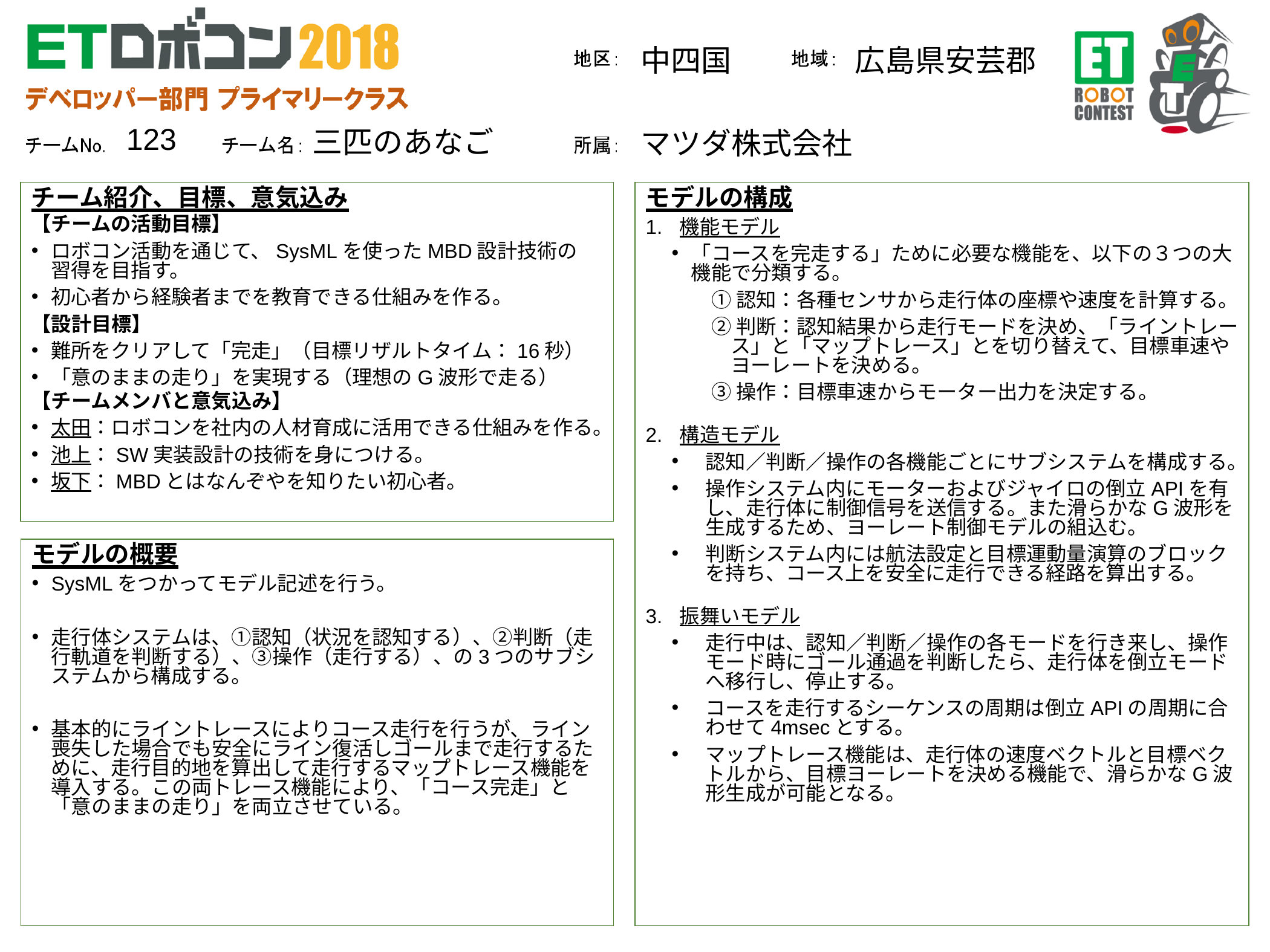

中四国
広島県安芸郡
123
マツダ株式会社
三匹のあなご
チーム紹介、目標、意気込み
【チームの活動目標】
ロボコン活動を通じて、SysMLを使ったMBD設計技術の　習得を目指す。
初心者から経験者までを教育できる仕組みを作る。
【設計目標】
難所をクリアして「完走」（目標リザルトタイム：16秒）
「意のままの走り」を実現する（理想のG波形で走る）
【チームメンバと意気込み】
太田：ロボコンを社内の人材育成に活用できる仕組みを作る。
池上：SW実装設計の技術を身につける。
坂下：MBDとはなんぞやを知りたい初心者。
モデルの構成
機能モデル
「コースを完走する」ために必要な機能を、以下の３つの大機能で分類する。
①認知：各種センサから走行体の座標や速度を計算する。
②判断：認知結果から走行モードを決め、「ライントレース」と「マップトレース」とを切り替えて、目標車速やヨーレートを決める。
③操作：目標車速からモーター出力を決定する。

構造モデル
認知／判断／操作の各機能ごとにサブシステムを構成する。
操作システム内にモーターおよびジャイロの倒立APIを有し、走行体に制御信号を送信する。また滑らかなG波形を生成するため、ヨーレート制御モデルの組込む。
判断システム内には航法設定と目標運動量演算のブロックを持ち、コース上を安全に走行できる経路を算出する。

振舞いモデル
走行中は、認知／判断／操作の各モードを行き来し、操作モード時にゴール通過を判断したら、走行体を倒立モードへ移行し、停止する。
コースを走行するシーケンスの周期は倒立APIの周期に合わせて4msecとする。
マップトレース機能は、走行体の速度ベクトルと目標ベクトルから、目標ヨーレートを決める機能で、滑らかなG波形生成が可能となる。

モデルの概要
SysMLをつかってモデル記述を行う。

走行体システムは、①認知（状況を認知する）、②判断（走行軌道を判断する）、③操作（走行する）、の3つのサブシステムから構成する。

基本的にライントレースによりコース走行を行うが、ライン喪失した場合でも安全にライン復活しゴールまで走行するために、走行目的地を算出して走行するマップトレース機能を導入する。この両トレース機能により、「コース完走」と「意のままの走り」を両立させている。